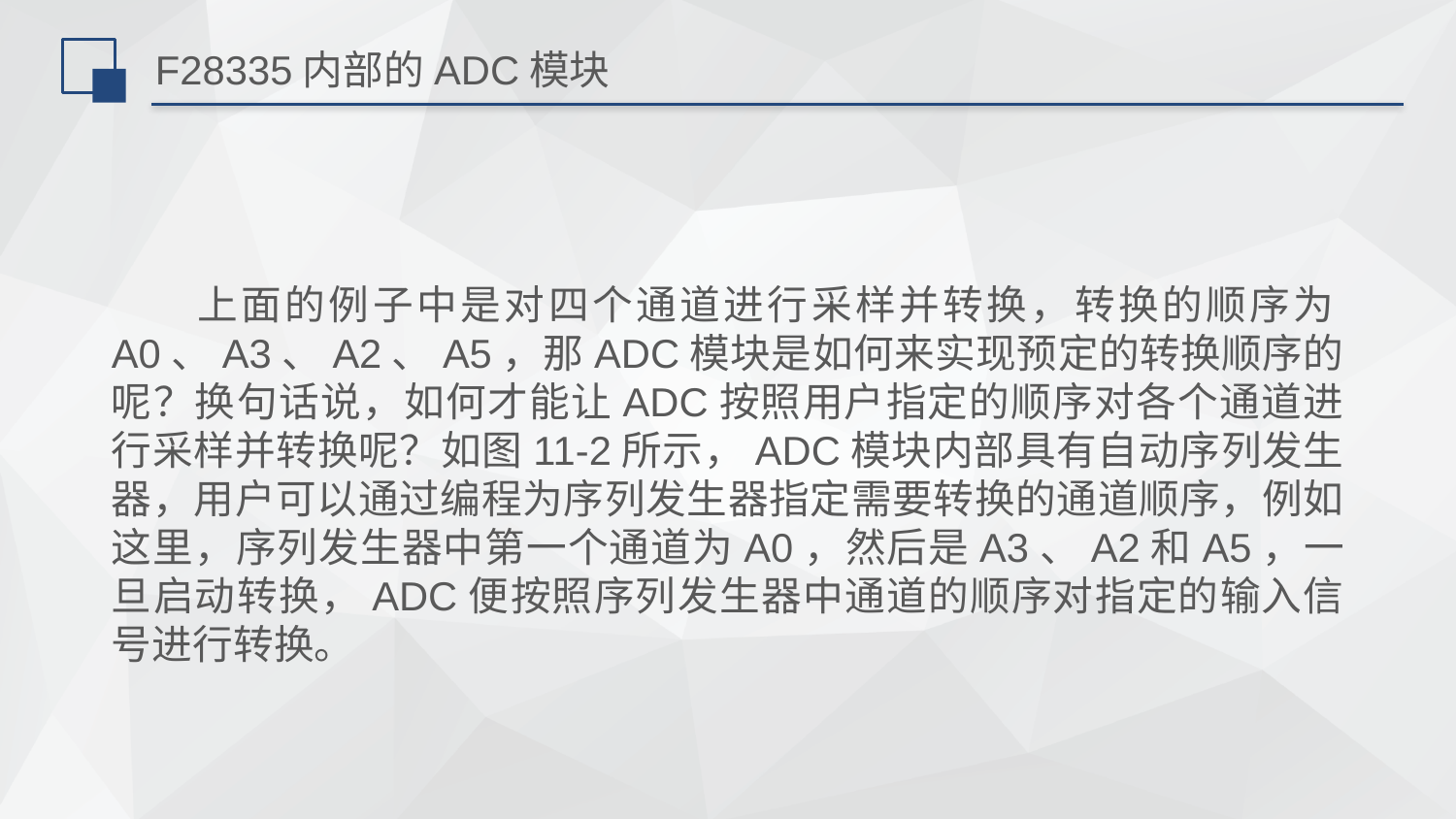

# F28335内部的ADC模块
上面的例子中是对四个通道进行采样并转换，转换的顺序为A0、A3、A2、A5，那ADC模块是如何来实现预定的转换顺序的呢？换句话说，如何才能让ADC按照用户指定的顺序对各个通道进行采样并转换呢？如图11-2所示，ADC模块内部具有自动序列发生器，用户可以通过编程为序列发生器指定需要转换的通道顺序，例如这里，序列发生器中第一个通道为A0，然后是A3、A2和A5，一旦启动转换，ADC便按照序列发生器中通道的顺序对指定的输入信号进行转换。